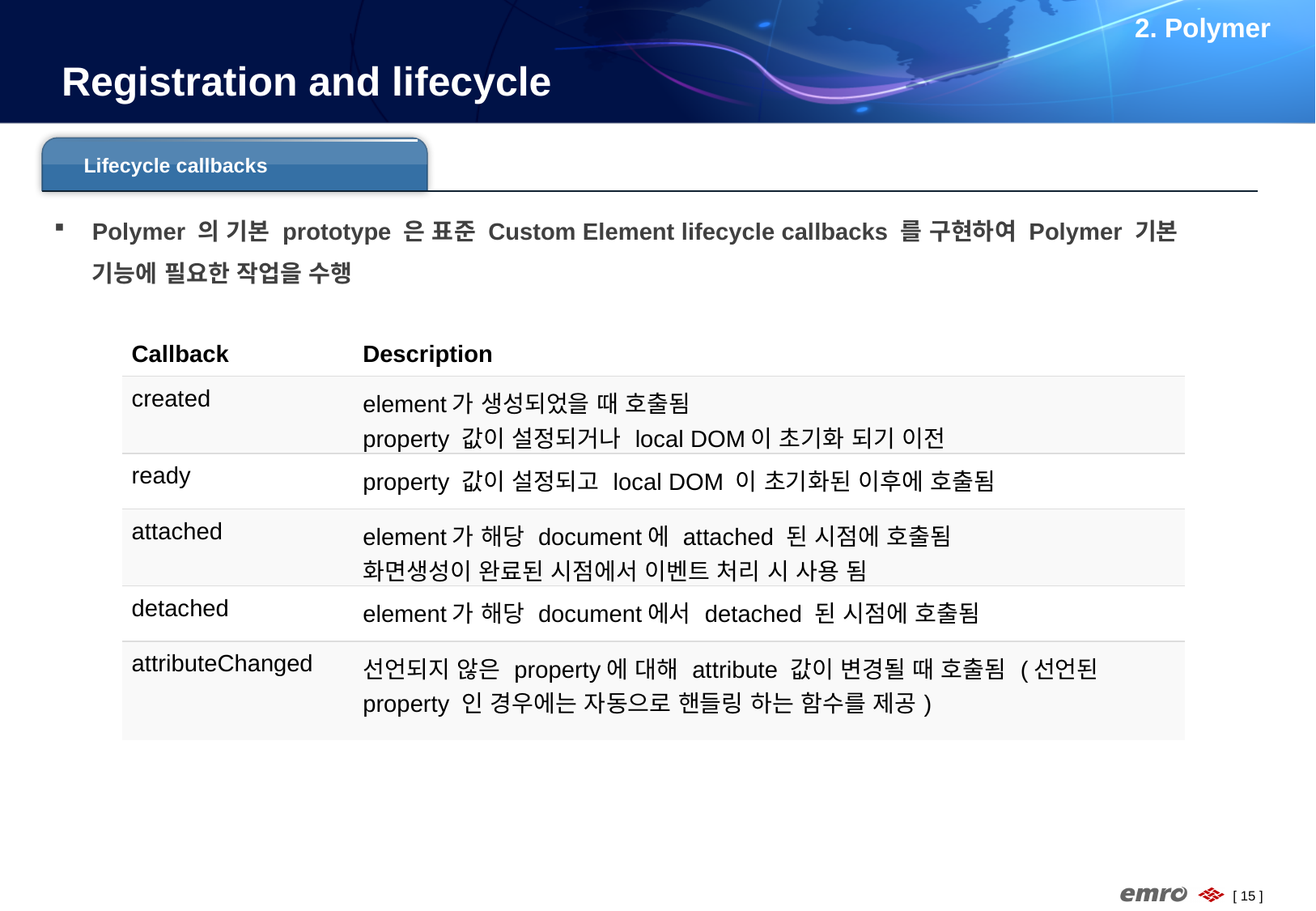

2. Polymer
# Registration and lifecycle

Lifecycle callbacks
Polymer 의 기본 prototype 은 표준 Custom Element lifecycle callbacks 를 구현하여 Polymer 기본 기능에 필요한 작업을 수행
| Callback | Description |
| --- | --- |
| created | element가 생성되었을 때 호출됨 property 값이 설정되거나 local DOM이 초기화 되기 이전 |
| ready | property 값이 설정되고 local DOM 이 초기화된 이후에 호출됨 |
| attached | element가 해당 document에 attached 된 시점에 호출됨 화면생성이 완료된 시점에서 이벤트 처리 시 사용 됨 |
| detached | element가 해당 document에서 detached 된 시점에 호출됨 |
| attributeChanged | 선언되지 않은 property에 대해 attribute 값이 변경될 때 호출됨 (선언된 property 인 경우에는 자동으로 핸들링 하는 함수를 제공) |